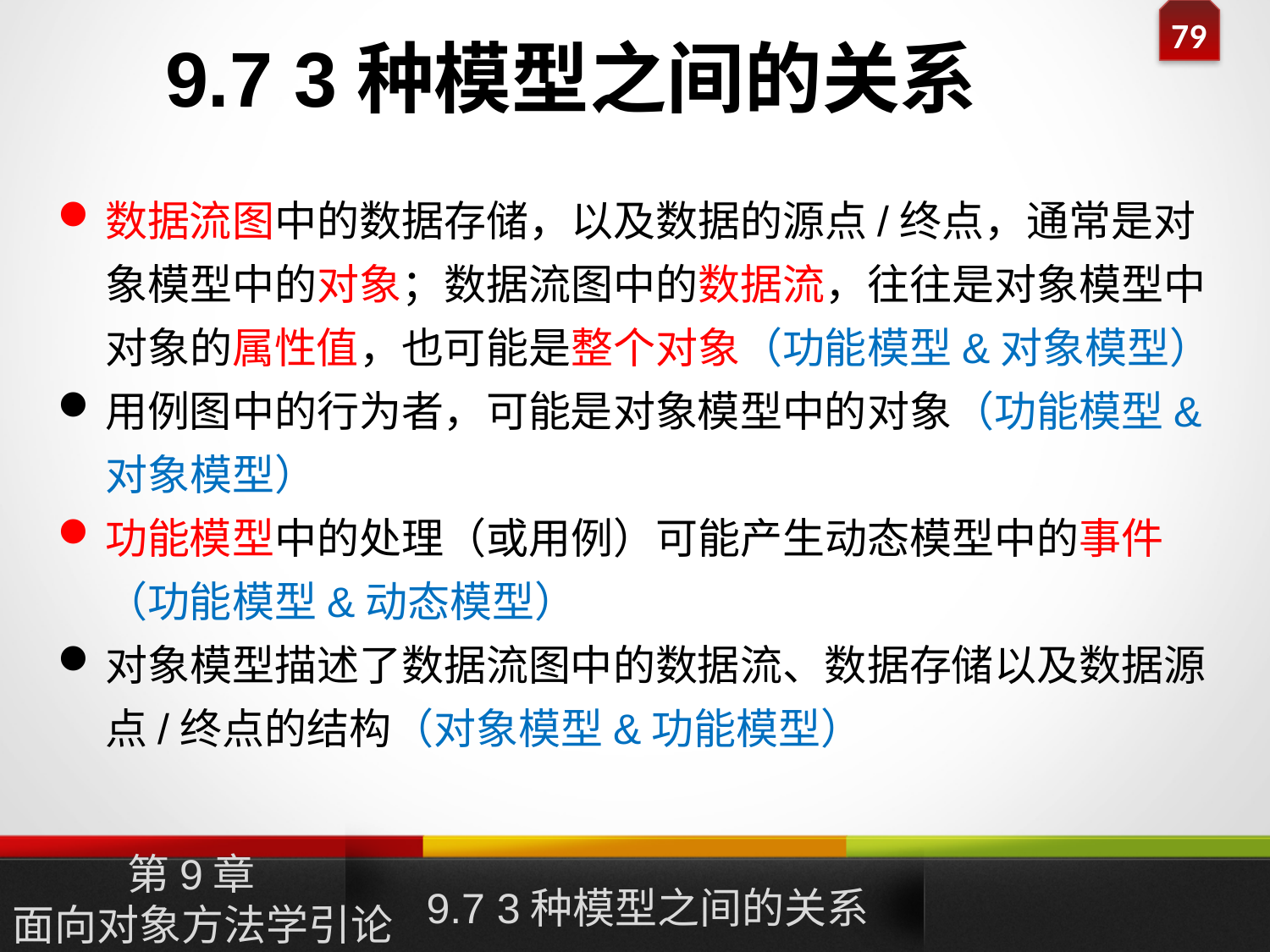

9.7 3种模型之间的关系
数据流图中的数据存储，以及数据的源点/终点，通常是对象模型中的对象；数据流图中的数据流，往往是对象模型中对象的属性值，也可能是整个对象（功能模型&对象模型）
用例图中的行为者，可能是对象模型中的对象（功能模型&对象模型）
功能模型中的处理（或用例）可能产生动态模型中的事件（功能模型&动态模型）
对象模型描述了数据流图中的数据流、数据存储以及数据源点/终点的结构（对象模型&功能模型）
9.7 3种模型之间的关系